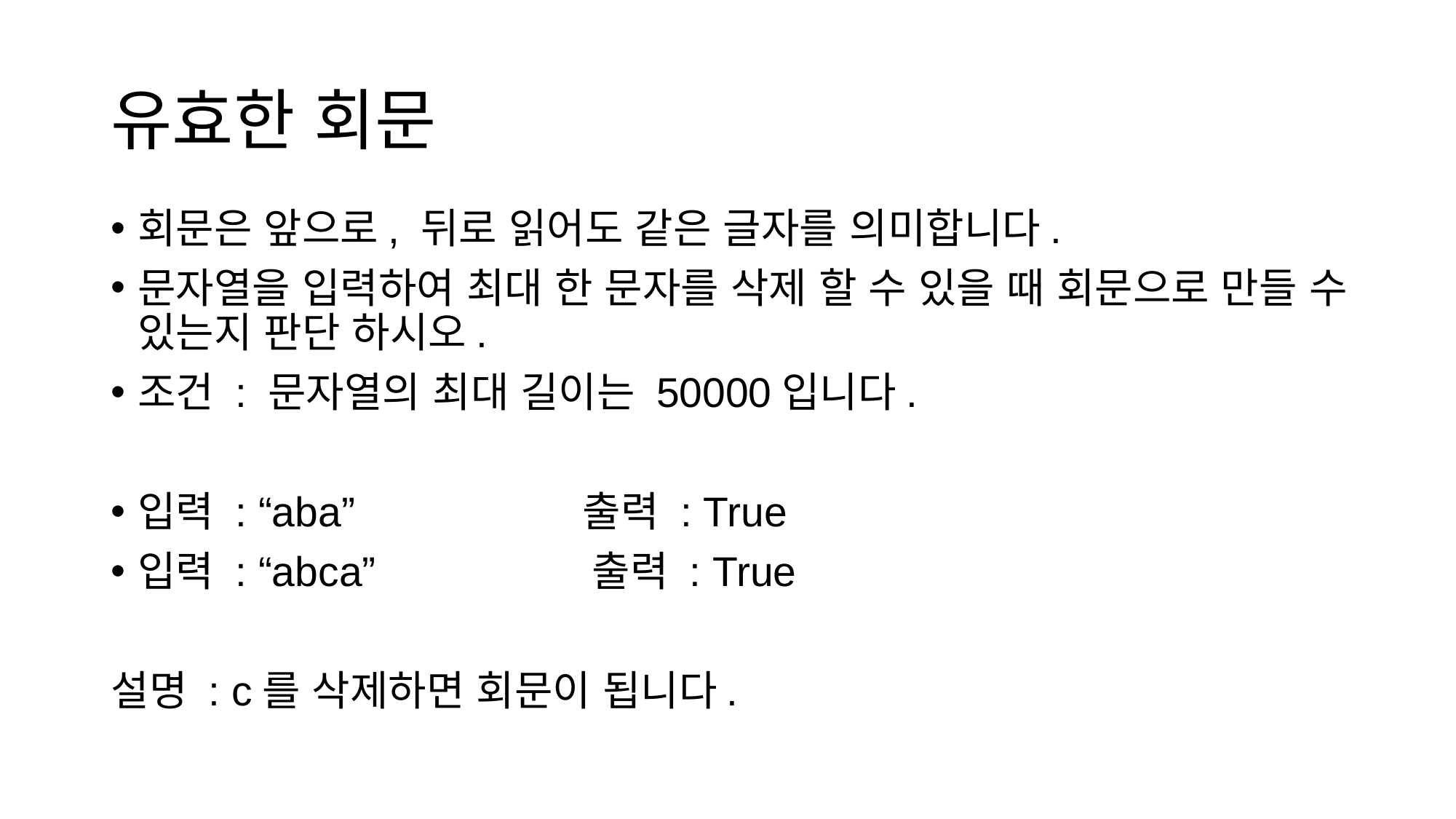

# 유효한 회문
회문은 앞으로, 뒤로 읽어도 같은 글자를 의미합니다.
문자열을 입력하여 최대 한 문자를 삭제 할 수 있을 때 회문으로 만들 수 있는지 판단 하시오.
조건 : 문자열의 최대 길이는 50000입니다.

입력 : “aba”                   출력 : True
입력 : “abca”                  출력 : True

설명 : c를 삭제하면 회문이 됩니다.